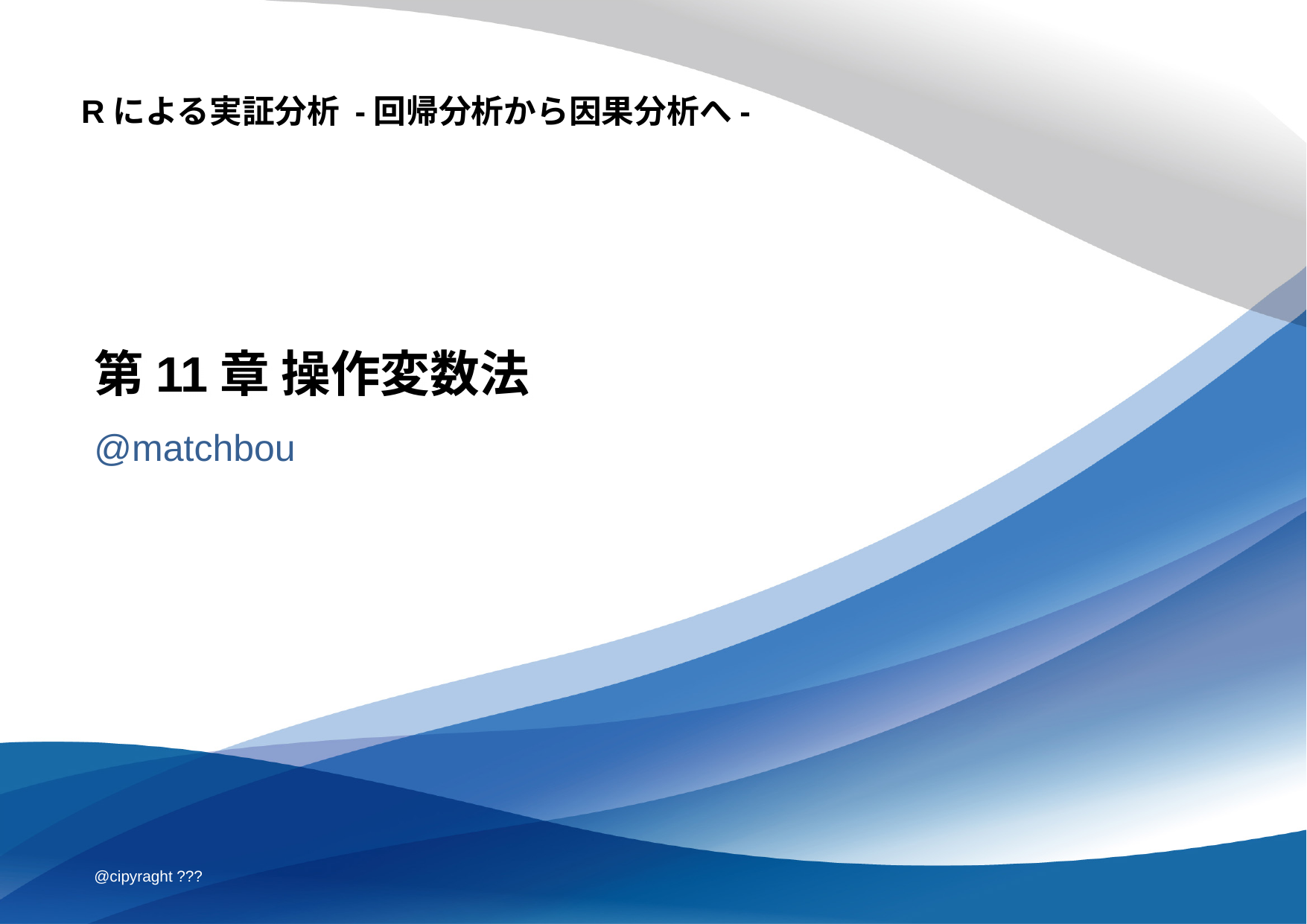

Rによる実証分析 -回帰分析から因果分析へ-
# 第11章 操作変数法
@matchbou
@cipyraght ???